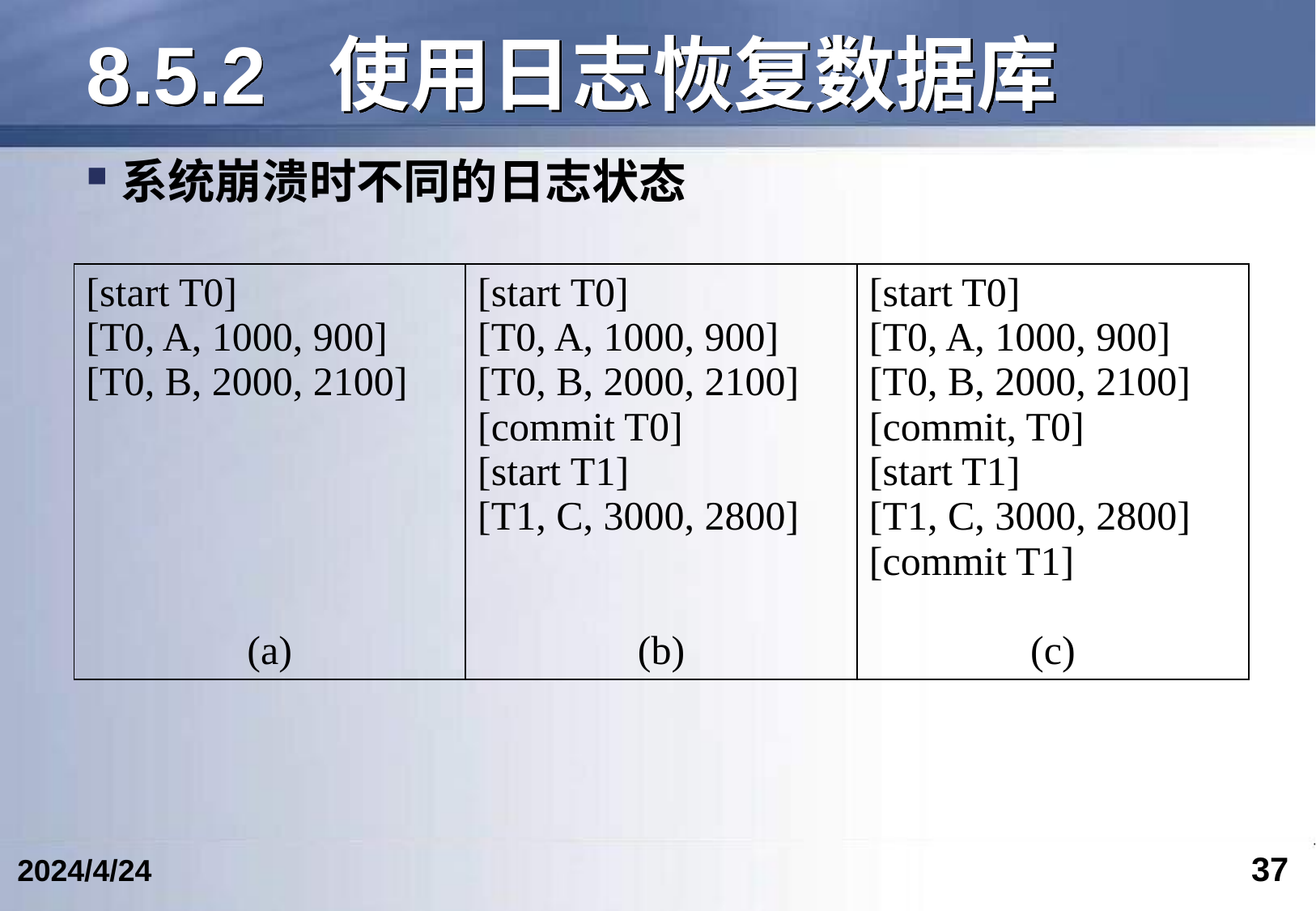

# 8.5.2	使用日志恢复数据库
系统崩溃时不同的日志状态
| [start T0] [T0, A, 1000, 900] [T0, B, 2000, 2100] (a) | [start T0] [T0, A, 1000, 900] [T0, B, 2000, 2100] [commit T0] [start T1] [T1, C, 3000, 2800] (b) | [start T0] [T0, A, 1000, 900] [T0, B, 2000, 2100] [commit, T0] [start T1] [T1, C, 3000, 2800] [commit T1] (c) |
| --- | --- | --- |
37
2024/4/24